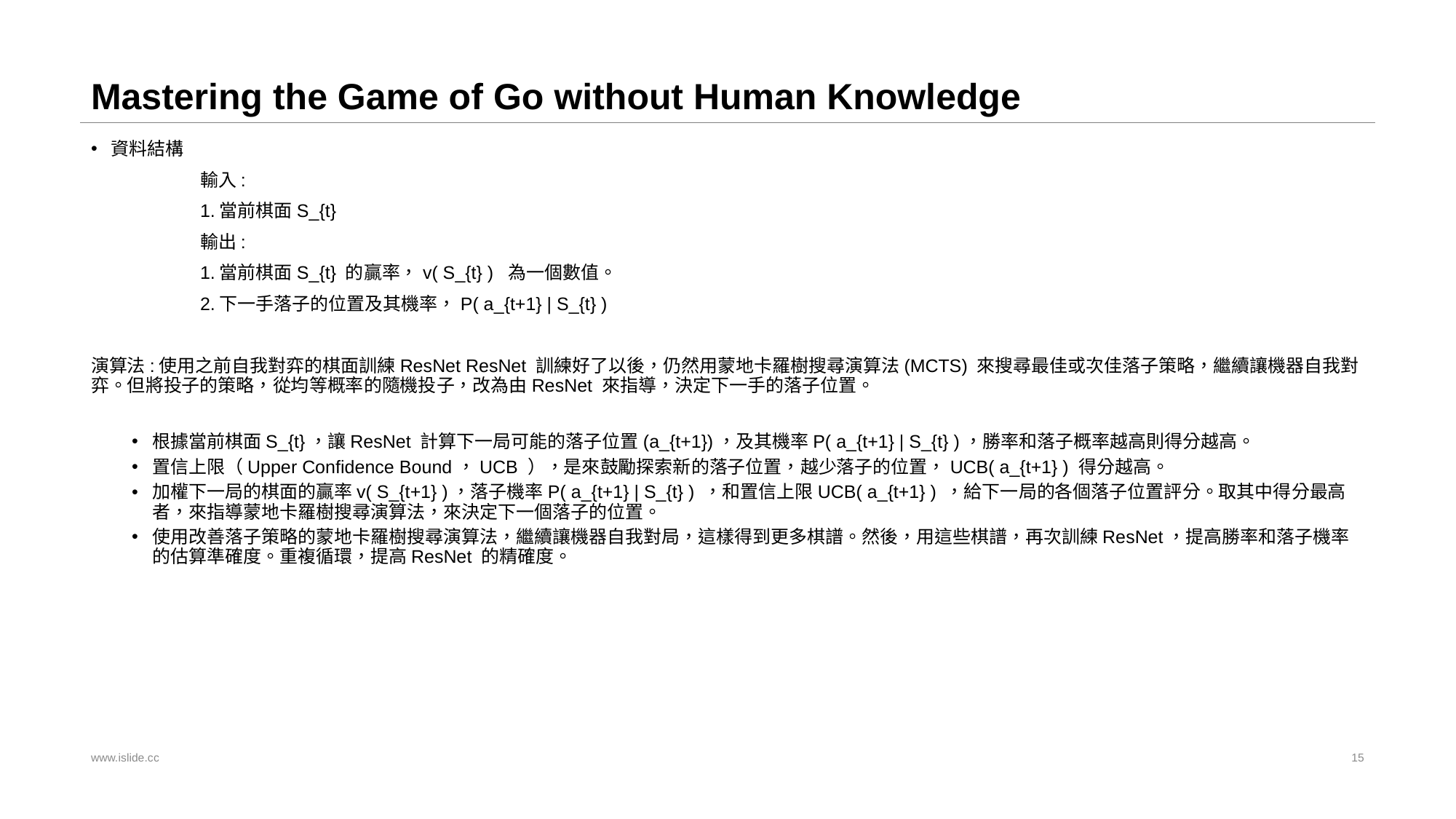

# Mastering the Game of Go without Human Knowledge
資料結構
	輸入:
	1.當前棋面S_{t}
	輸出:
	1.當前棋面S_{t} 的贏率，v( S_{t} )  為一個數值。
	2.下一手落子的位置及其機率，P( a_{t+1} | S_{t} )

演算法:使用之前自我對弈的棋面訓練ResNet ResNet 訓練好了以後，仍然用蒙地卡羅樹搜尋演算法(MCTS) 來搜尋最佳或次佳落子策略，繼續讓機器自我對弈。但將投子的策略，從均等概率的隨機投子，改為由ResNet 來指導，決定下一手的落子位置。

根據當前棋面S_{t}，讓ResNet 計算下一局可能的落子位置(a_{t+1})，及其機率P( a_{t+1} | S_{t} )，勝率和落子概率越高則得分越高。
置信上限（Upper Confidence Bound，UCB ），是來鼓勵探索新的落子位置，越少落子的位置，UCB( a_{t+1} ) 得分越高。
加權下一局的棋面的贏率v( S_{t+1} )，落子機率P( a_{t+1} | S_{t} ) ，和置信上限UCB( a_{t+1} ) ，給下一局的各個落子位置評分。取其中得分最高者，來指導蒙地卡羅樹搜尋演算法，來決定下一個落子的位置。
使用改善落子策略的蒙地卡羅樹搜尋演算法，繼續讓機器自我對局，這樣得到更多棋譜。然後，用這些棋譜，再次訓練ResNet，提高勝率和落子機率的估算準確度。重複循環，提高ResNet 的精確度。
www.islide.cc
15